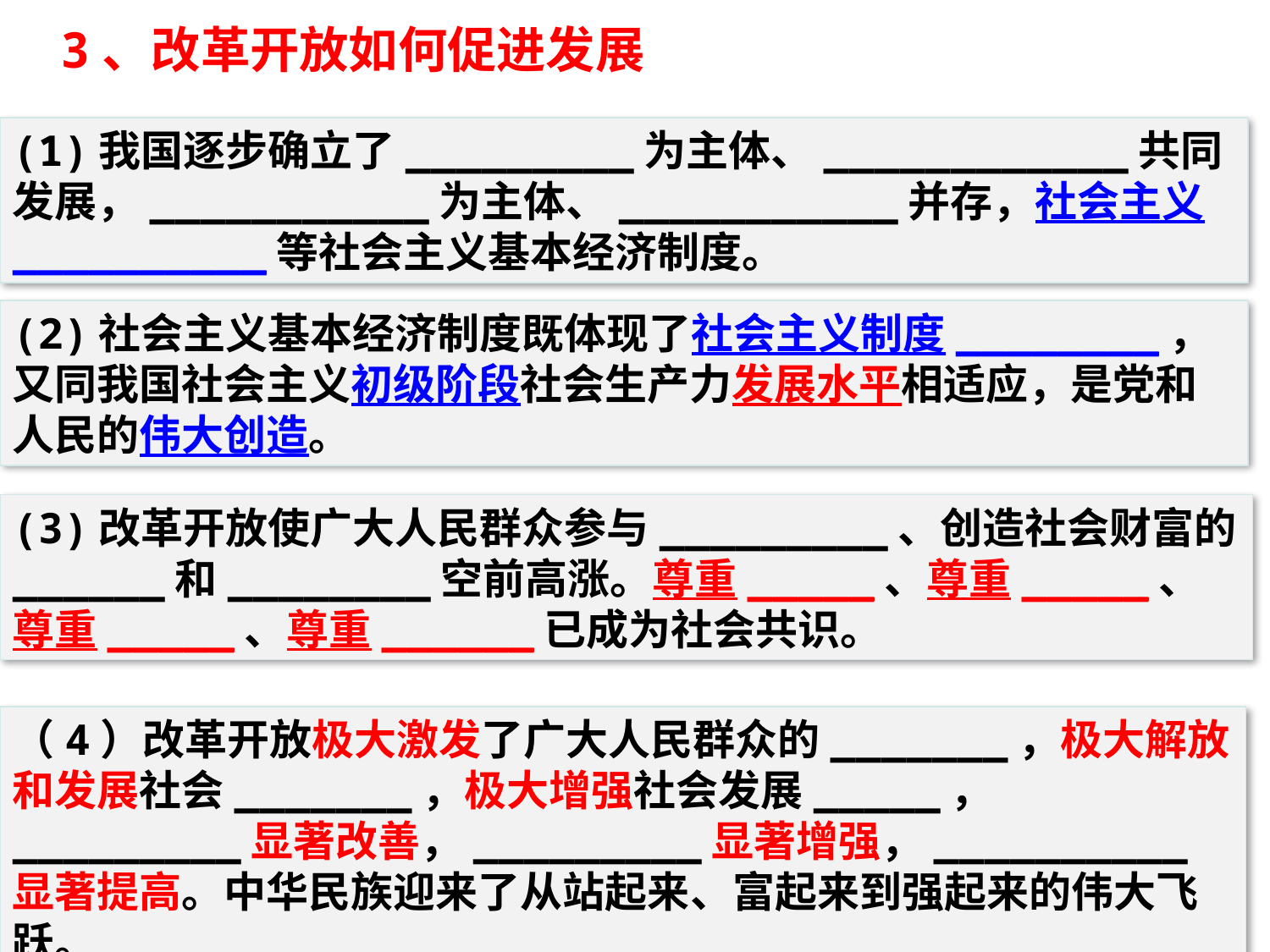

3、改革开放如何促进发展
(1)我国逐步确立了_________为主体、____________共同发展，___________为主体、___________并存，社会主义__________等社会主义基本经济制度。
(2)社会主义基本经济制度既体现了社会主义制度________，又同我国社会主义初级阶段社会生产力发展水平相适应，是党和人民的伟大创造。
(3)改革开放使广大人民群众参与_________、创造社会财富的______和________空前高涨。尊重_____、尊重_____、尊重_____、尊重______已成为社会共识。
（4）改革开放极大激发了广大人民群众的_______，极大解放和发展社会_______，极大增强社会发展_____， _________显著改善，_________显著增强，__________显著提高。中华民族迎来了从站起来、富起来到强起来的伟大飞跃。